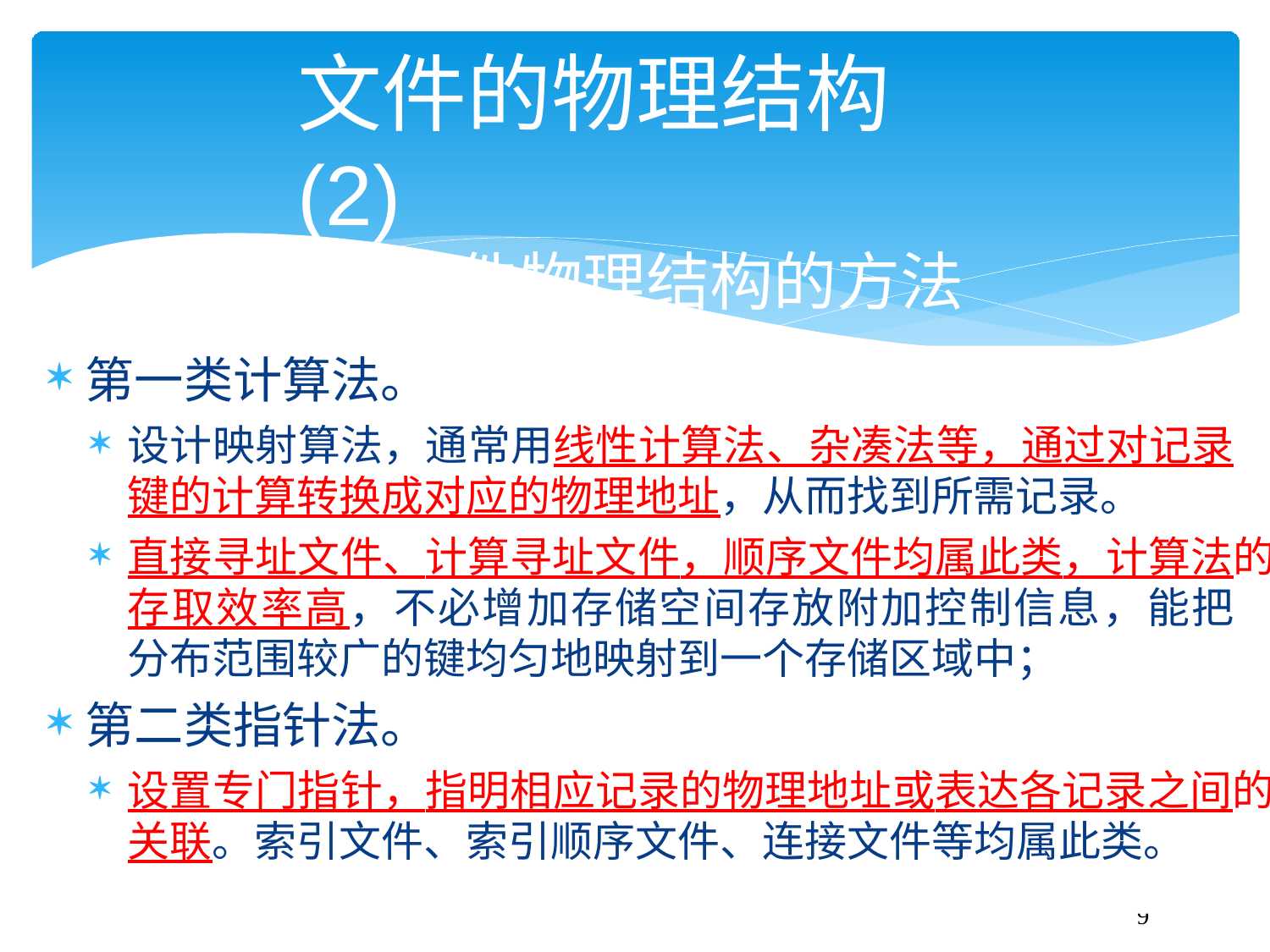

# 文件的物理结构(2)
构造文件物理结构的方法
第一类计算法。
设计映射算法，通常用线性计算法、杂凑法等，通过对记录 键的计算转换成对应的物理地址，从而找到所需记录。
直接寻址文件、计算寻址文件，顺序文件均属此类，计算法的 存取效率高，不必增加存储空间存放附加控制信息，能把 分布范围较广的键均匀地映射到一个存储区域中；
第二类指针法。
设置专门指针，指明相应记录的物理地址或表达各记录之间的 关联。索引文件、索引顺序文件、连接文件等均属此类。

59